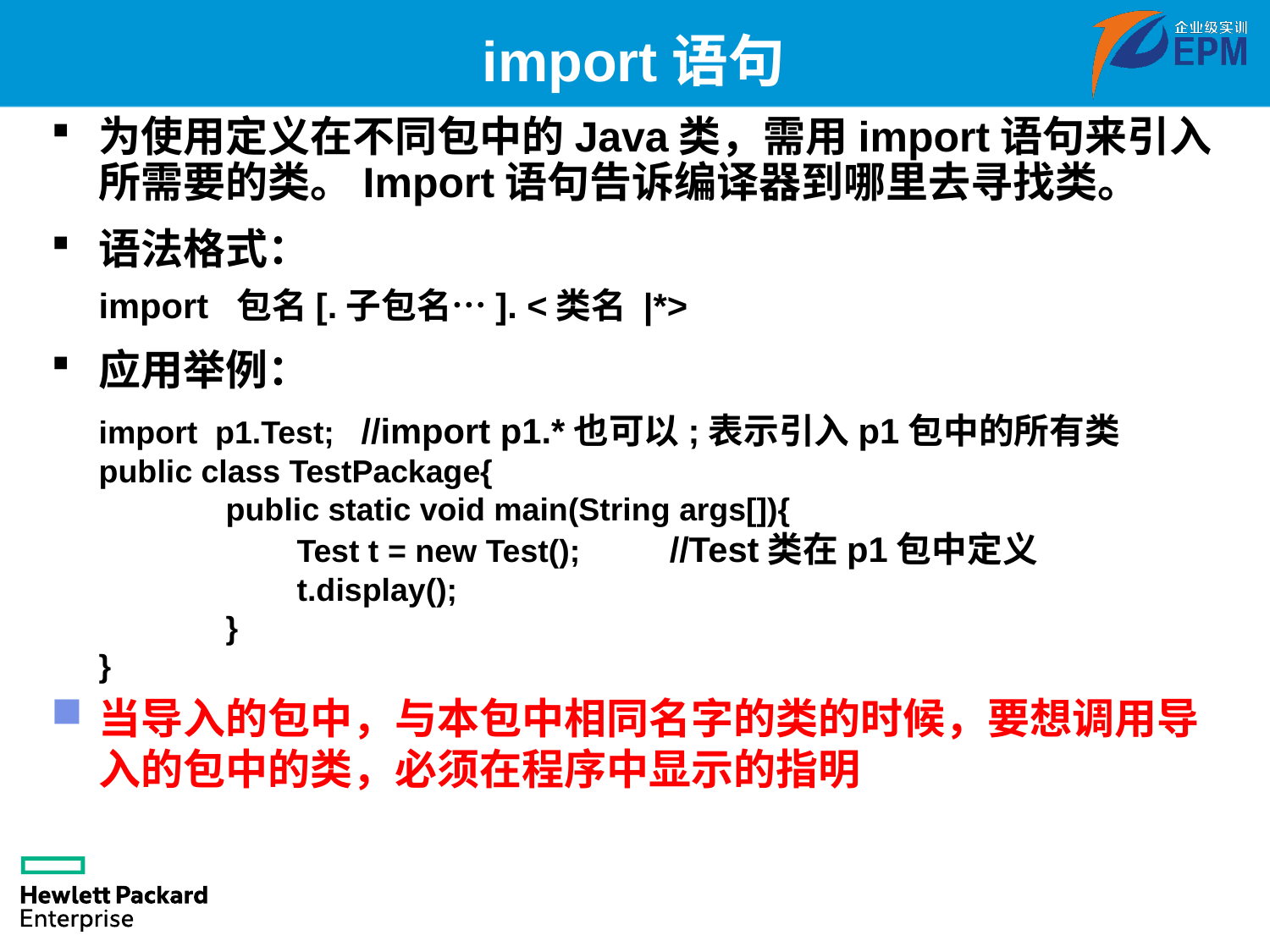

# import语句
为使用定义在不同包中的Java类，需用import语句来引入所需要的类。Import语句告诉编译器到哪里去寻找类。
语法格式：
	import  包名[.子包名…]. <类名 |*>
应用举例：
	import  p1.Test;   //import p1.*也可以;表示引入p1包中的所有类
	public class TestPackage{
		public static void main(String args[]){
		        Test t = new Test();          //Test类在p1包中定义
		        t.display();
		}
	}
当导入的包中，与本包中相同名字的类的时候，要想调用导入的包中的类，必须在程序中显示的指明